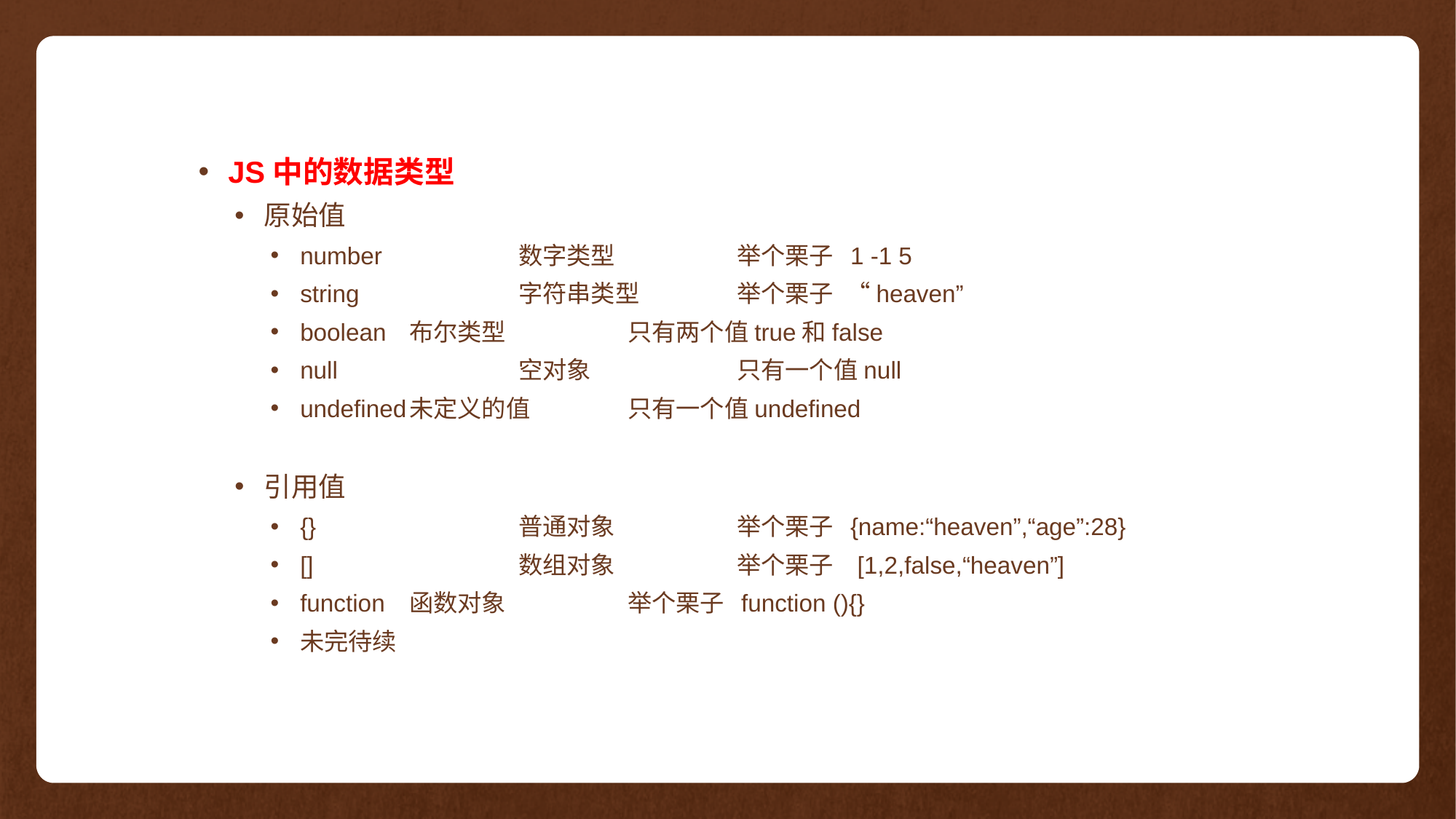

JS中的数据类型
原始值
number		数字类型		举个栗子  1 -1 5
string	   	字符串类型	举个栗子	“heaven”
boolean	布尔类型		只有两个值true和false
null		空对象		只有一个值null
undefined	未定义的值	只有一个值undefined

引用值
{}		普通对象		举个栗子  {name:“heaven”,“age”:28}
[]		数组对象		举个栗子	 [1,2,false,“heaven”]
function  	函数对象		举个栗子  function (){}
未完待续